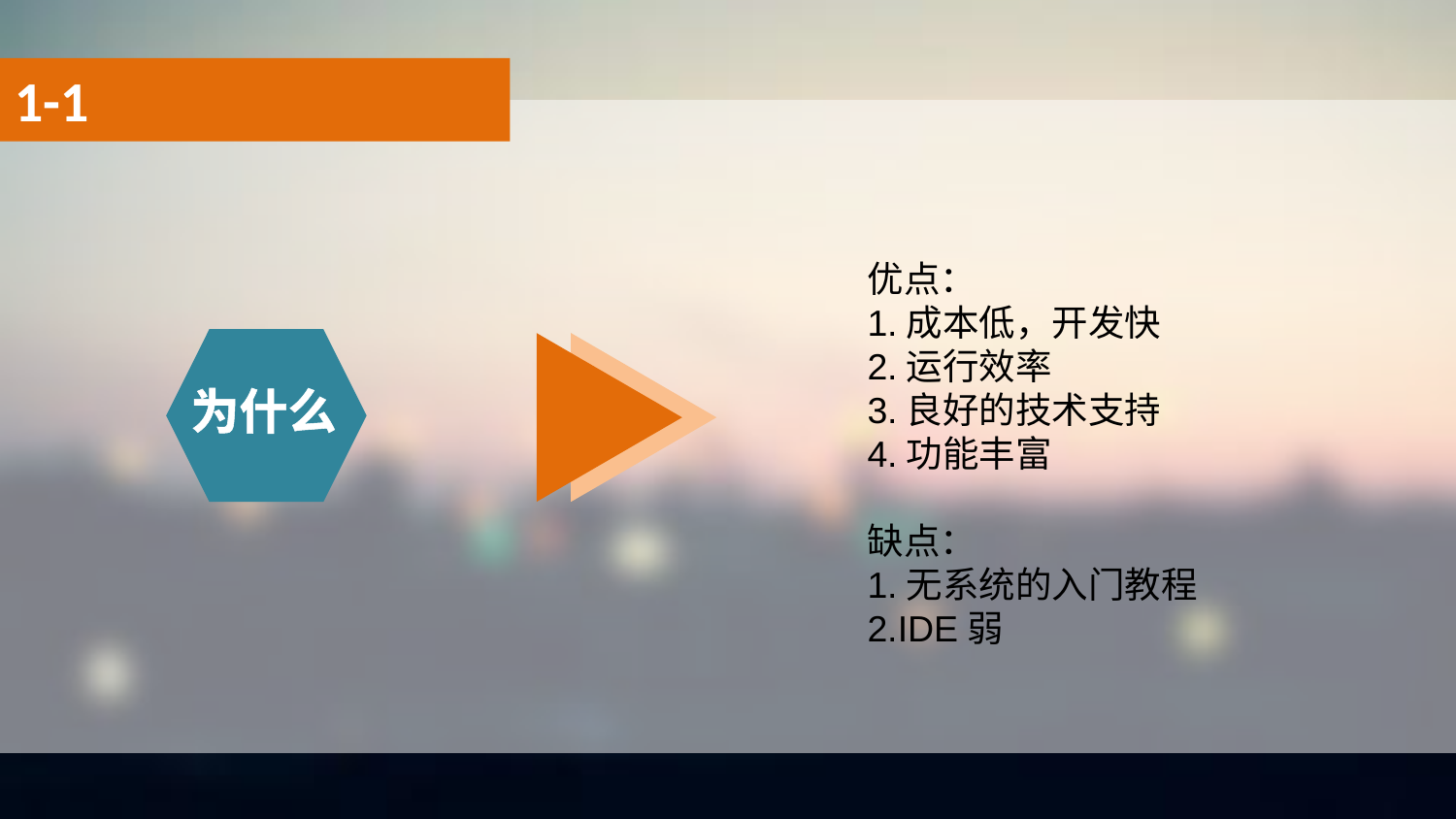

1-1

优点：
1.成本低，开发快
2.运行效率
3.良好的技术支持
4.功能丰富

缺点：
1.无系统的入门教程
2.IDE弱

为什么